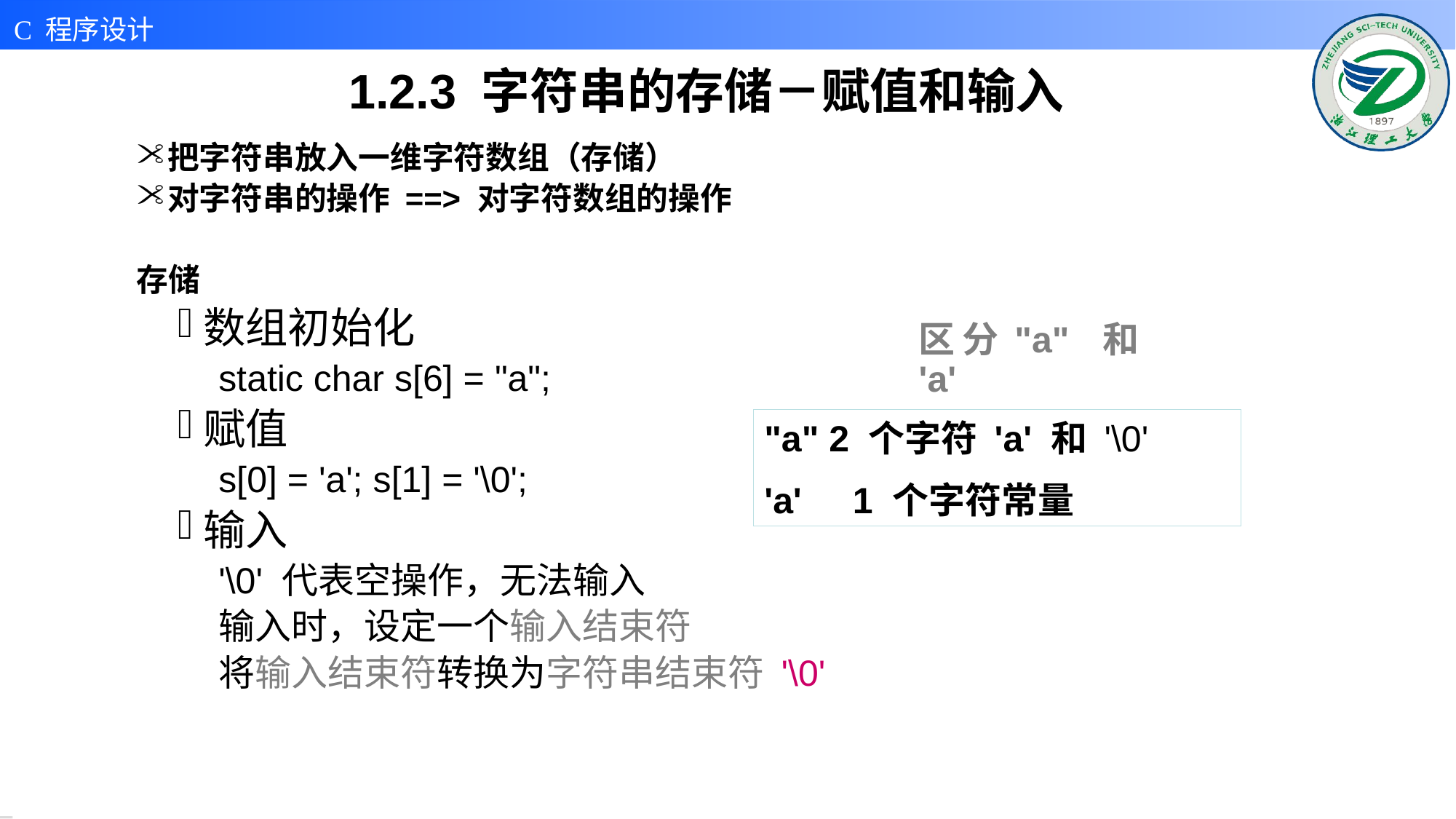

# 1.2.3 字符串的存储－赋值和输入
把字符串放入一维字符数组（存储）
对字符串的操作 ==> 对字符数组的操作

存储
数组初始化
static char s[6] = "a";
赋值
s[0] = 'a'; s[1] = '\0';
输入
'\0' 代表空操作，无法输入
输入时，设定一个输入结束符
将输入结束符转换为字符串结束符 '\0'

区分"a" 和 'a'
"a" 2 个字符 'a' 和 '\0'
'a'     1 个字符常量